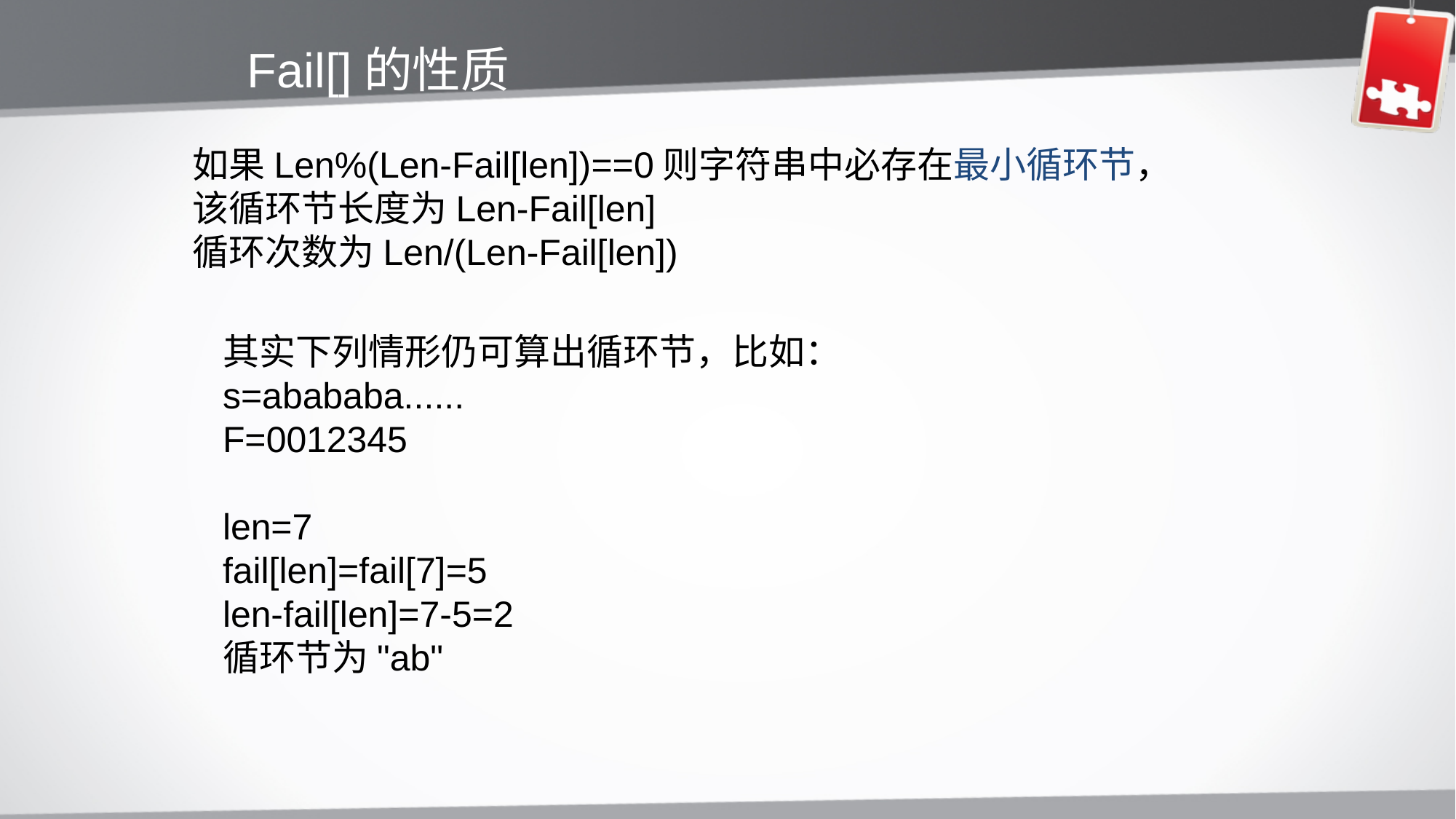

# Fail[]的性质
如果Len%(Len-Fail[len])==0则字符串中必存在最小循环节，
该循环节长度为Len-Fail[len]
循环次数为Len/(Len-Fail[len])
其实下列情形仍可算出循环节，比如：
s=abababa......
F=0012345

len=7
fail[len]=fail[7]=5
len-fail[len]=7-5=2
循环节为"ab"